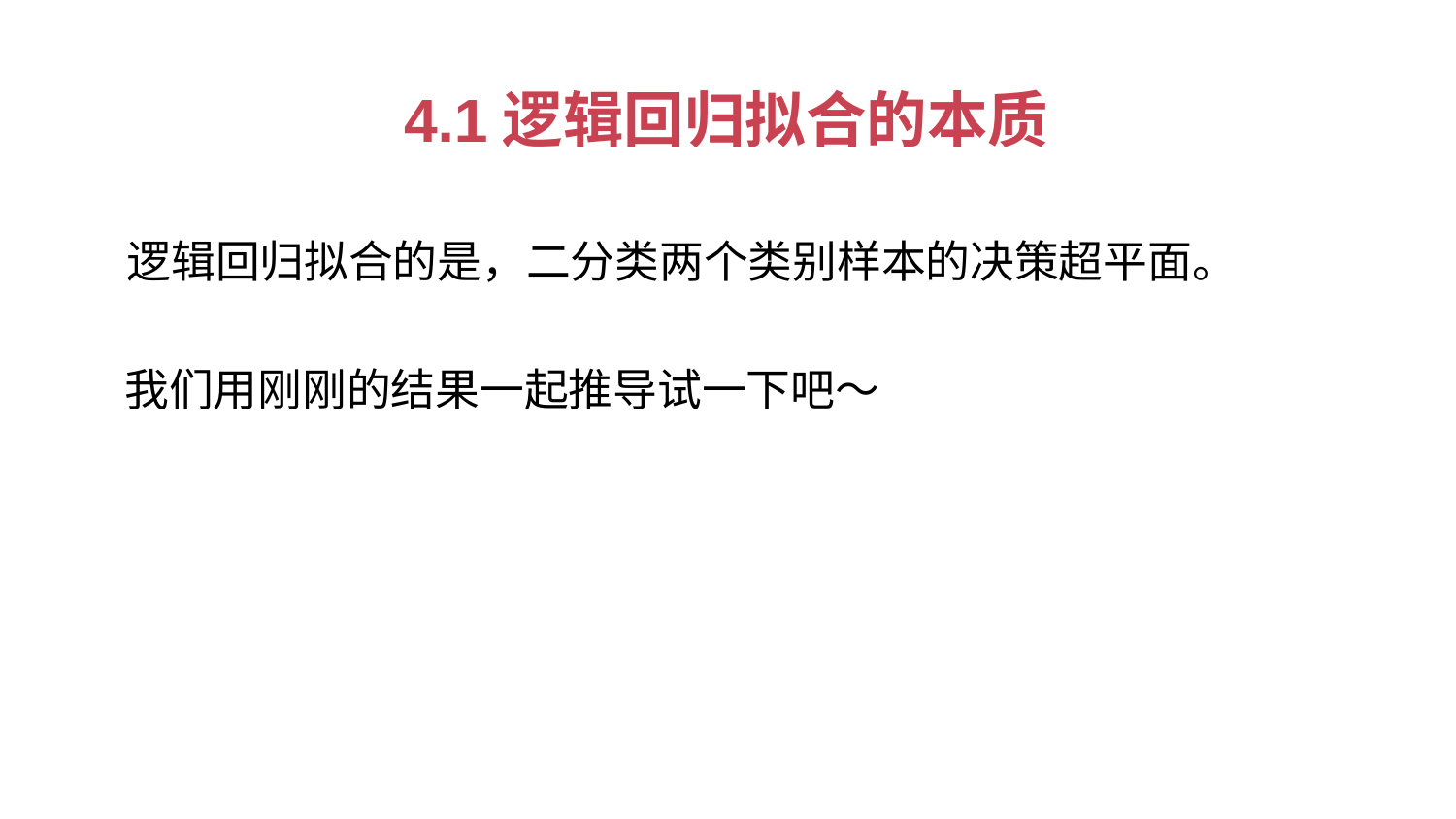

4.1逻辑回归拟合的本质
逻辑回归拟合的是，二分类两个类别样本的决策超平面。
我们用刚刚的结果一起推导试一下吧～